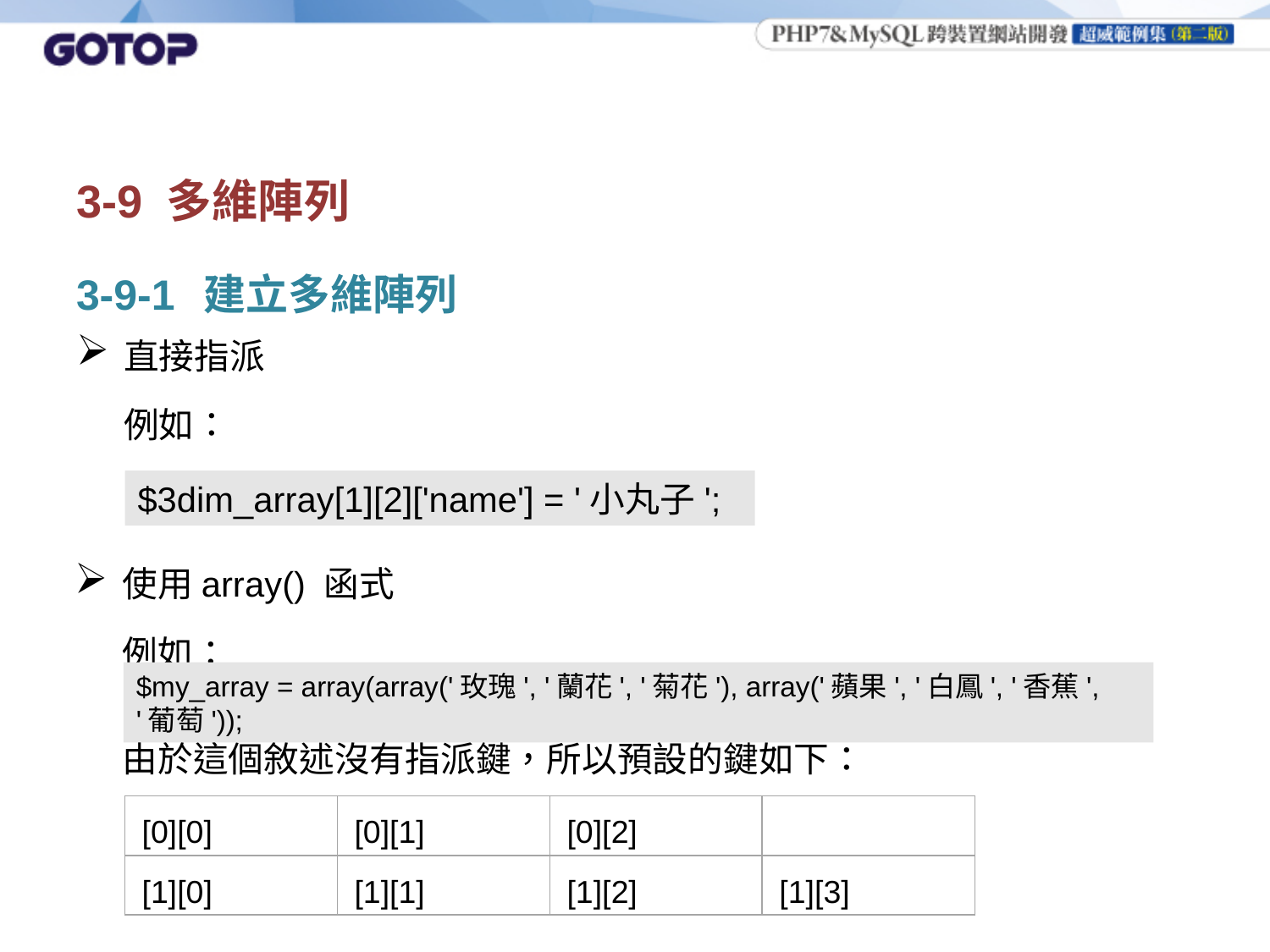

# 3-9 多維陣列
3-9-1	建立多維陣列
直接指派
	例如：

$3dim_array[1][2]['name'] = '小丸子';
使用array() 函式
	例如：
	由於這個敘述沒有指派鍵，所以預設的鍵如下：

$my_array = array(array('玫瑰', '蘭花', '菊花'), array('蘋果', '白鳳', '香蕉', '葡萄'));
| [0][0] | [0][1] | [0][2] |  |
| --- | --- | --- | --- |
| [1][0] | [1][1] | [1][2] | [1][3] |